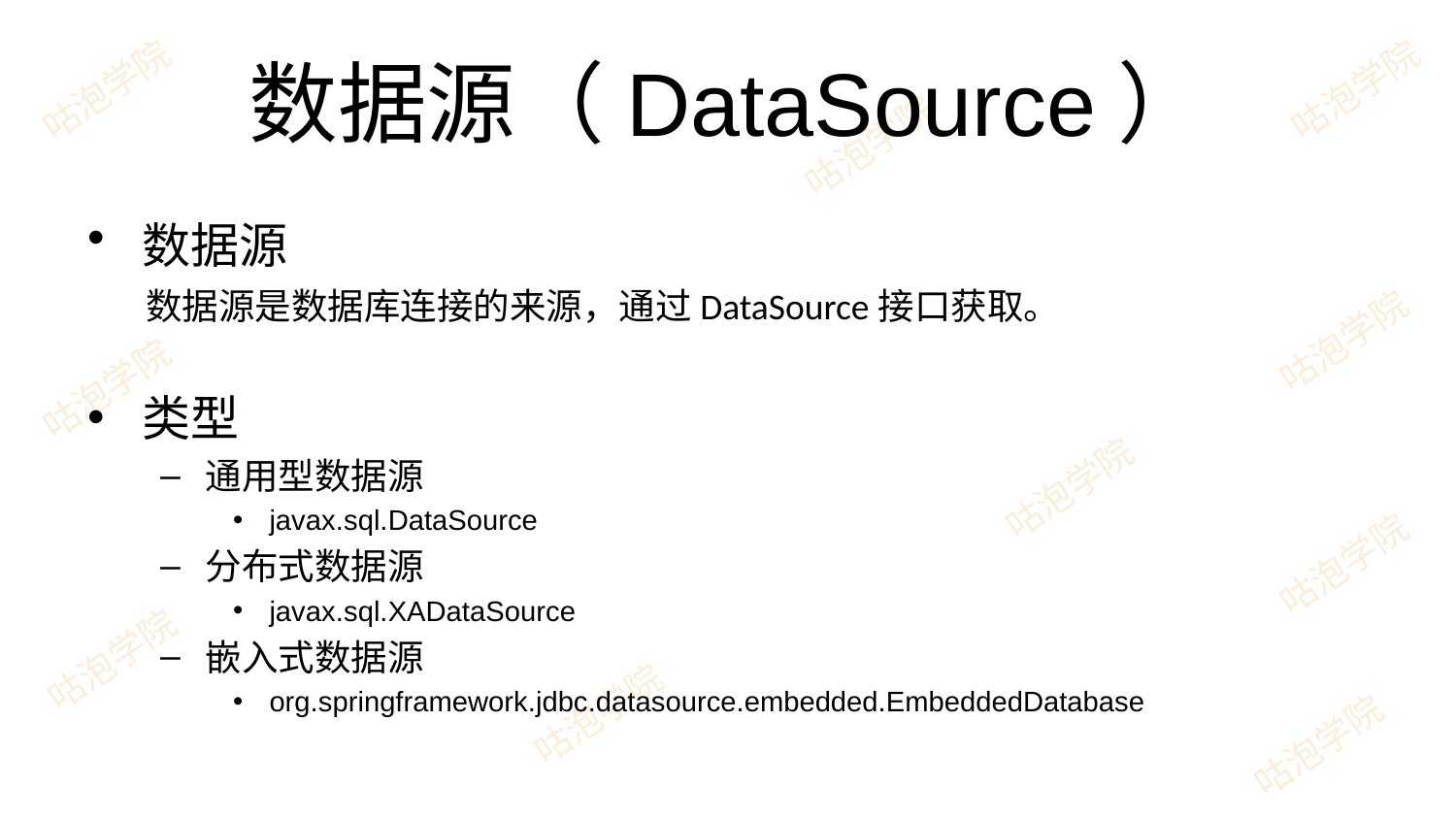

# 数据源（DataSource）
数据源
      数据源是数据库连接的来源，通过DataSource接口获取。

类型
通用型数据源
javax.sql.DataSource
分布式数据源
javax.sql.XADataSource
嵌入式数据源
org.springframework.jdbc.datasource.embedded.EmbeddedDatabase